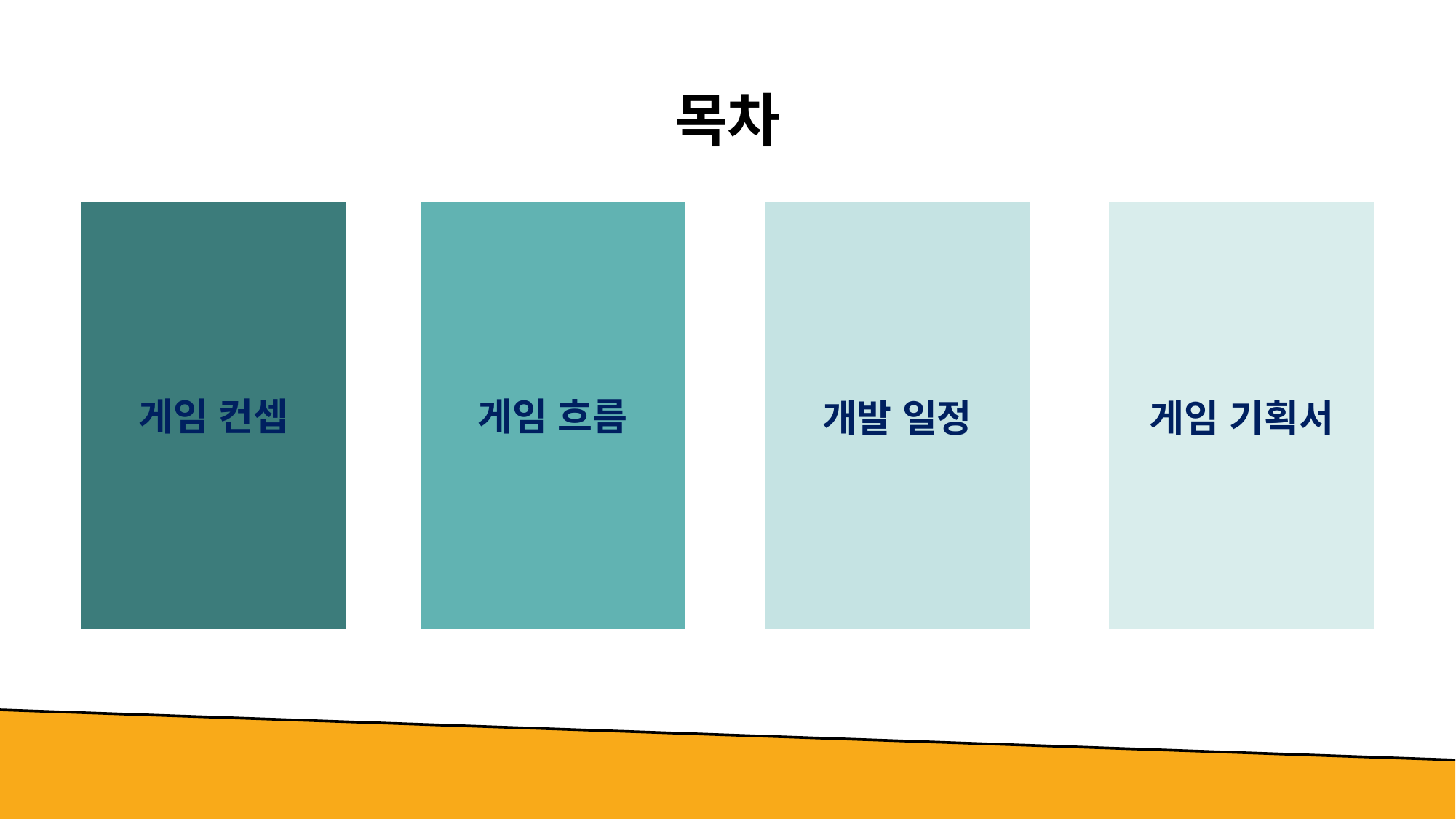

# 목차

게임 컨셉
게임 흐름
개발 일정
게임 기획서